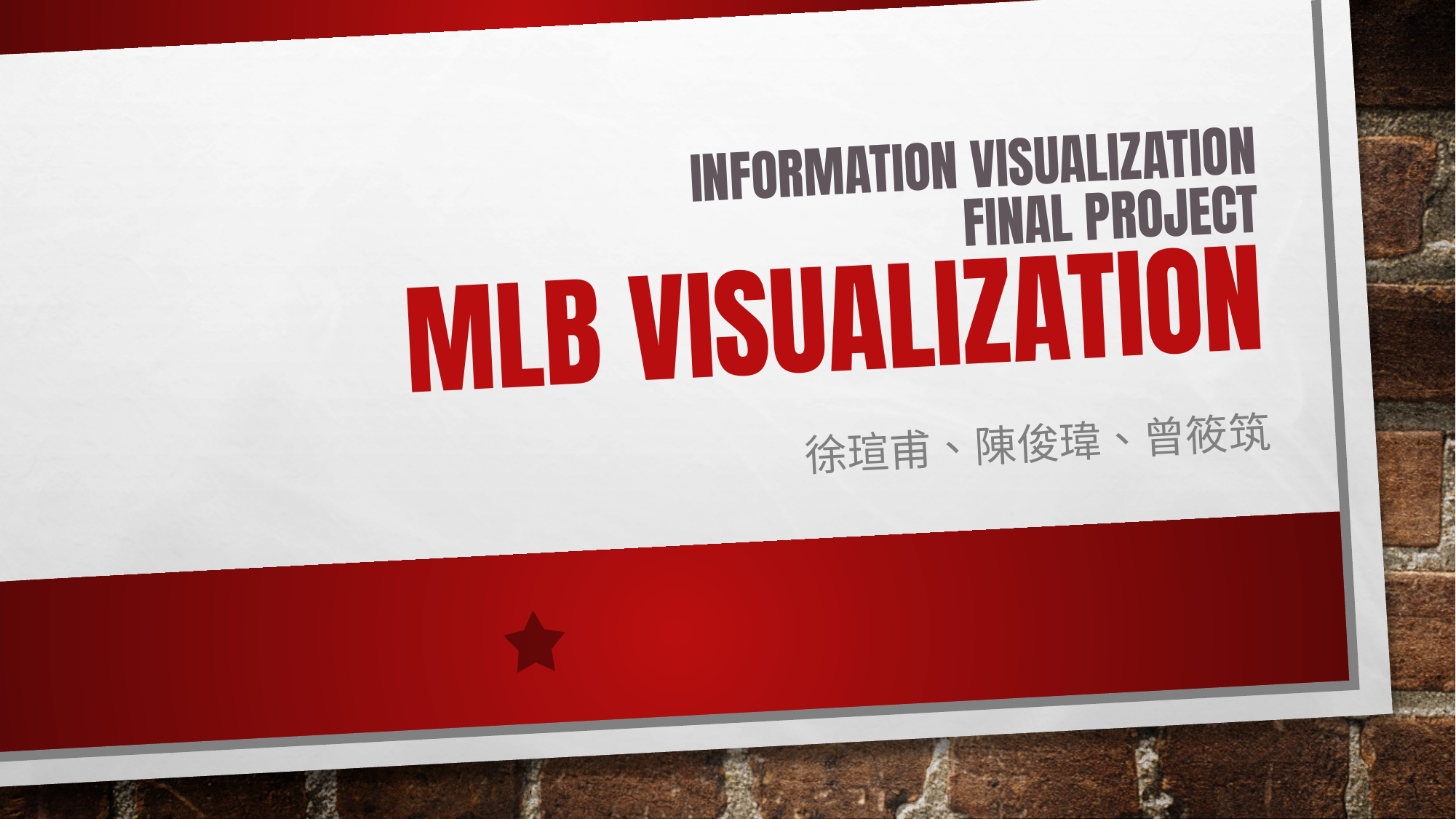

# Information Visualization Final project MLB visualization
徐瑄甫、陳俊瑋、曾筱筑